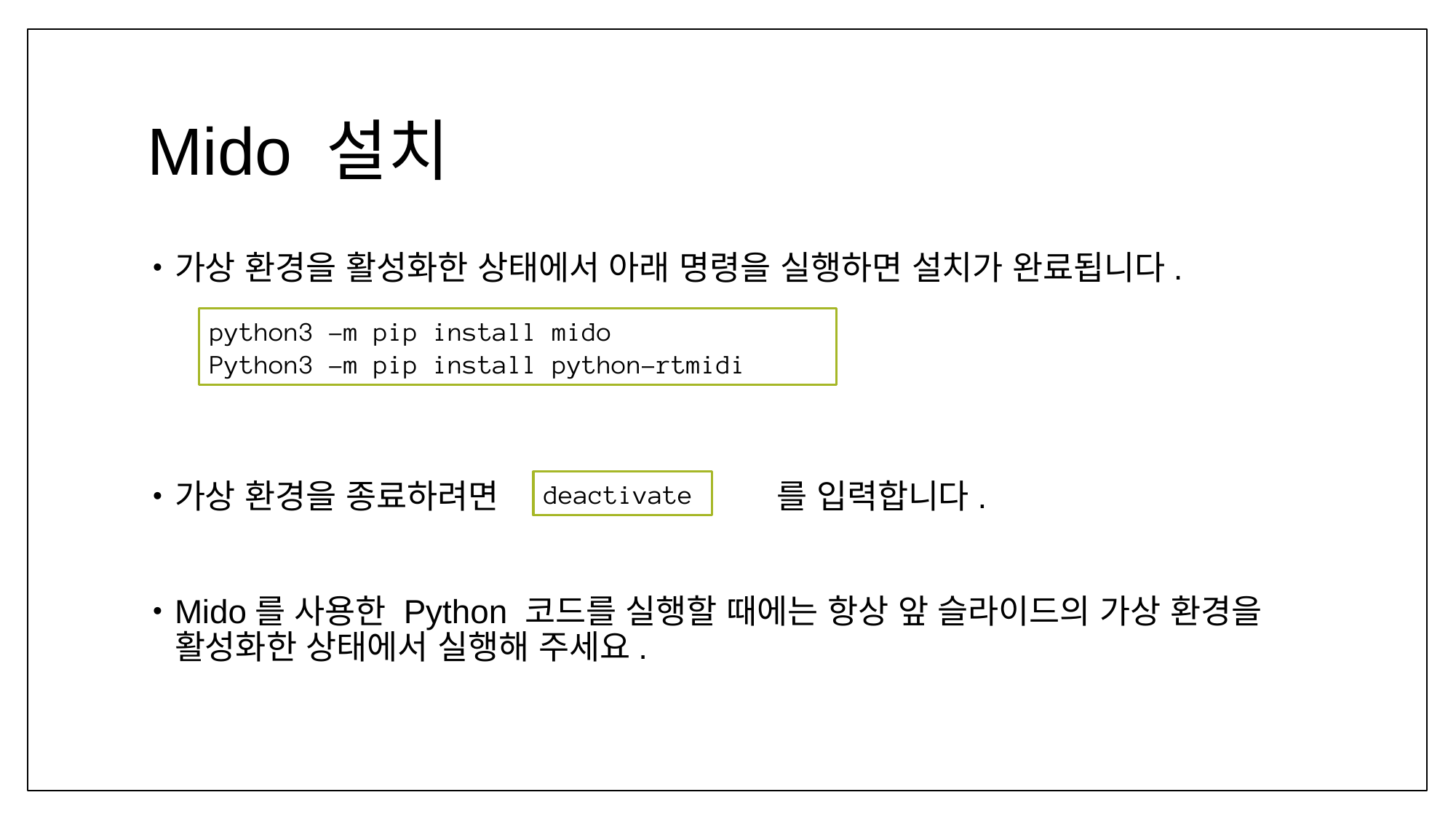

# Mido 설치
가상 환경을 활성화한 상태에서 아래 명령을 실행하면 설치가 완료됩니다.

가상 환경을 종료하려면                              를 입력합니다.

Mido를 사용한 Python 코드를 실행할 때에는 항상 앞 슬라이드의 가상 환경을
활성화한 상태에서 실행해 주세요.

python3 -m pip install mido
Python3 -m pip install python-rtmidi
deactivate